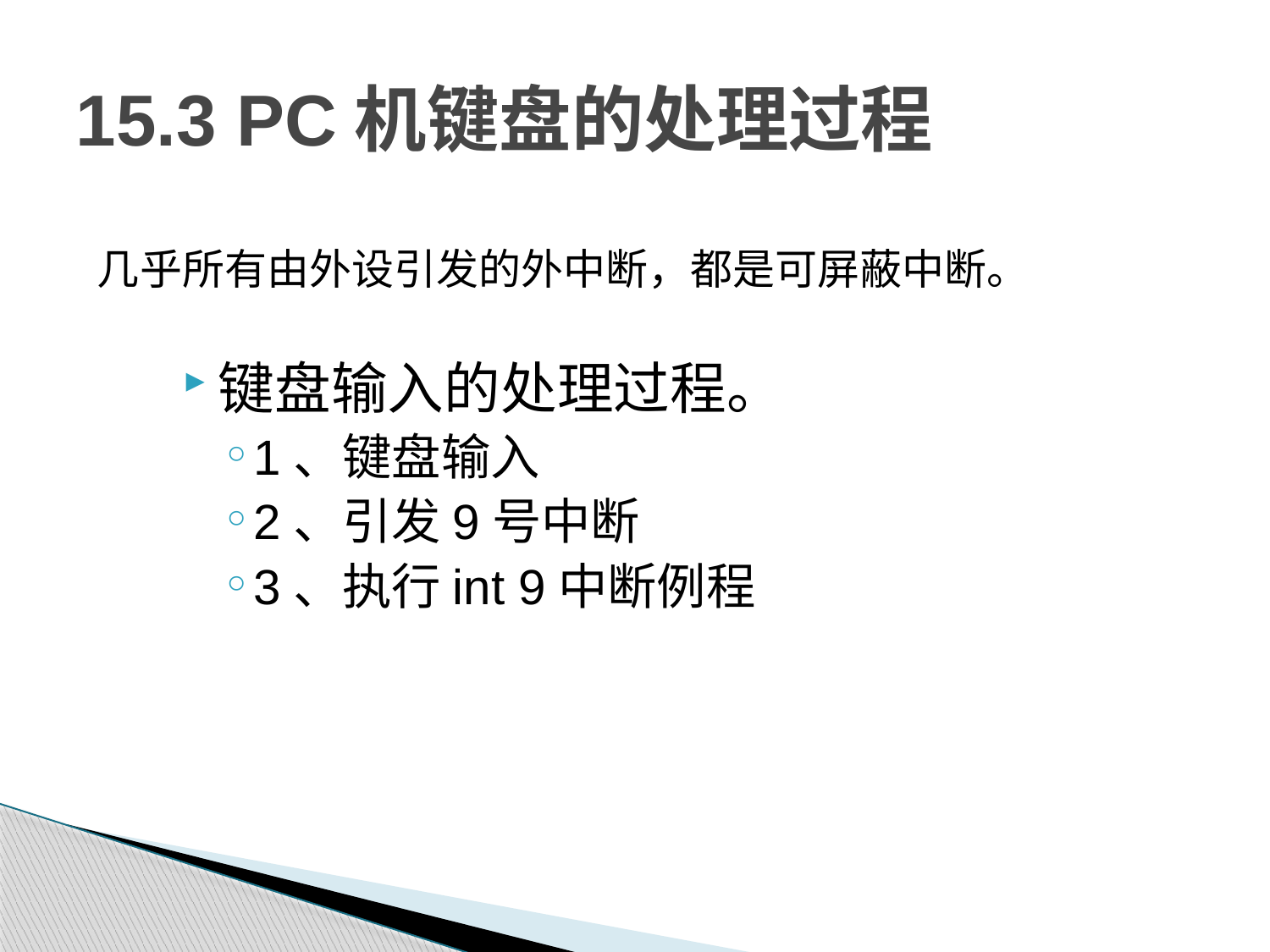

# 15.3 PC机键盘的处理过程
几乎所有由外设引发的外中断，都是可屏蔽中断。
键盘输入的处理过程。
1、键盘输入
2、引发9号中断
3、执行int 9中断例程